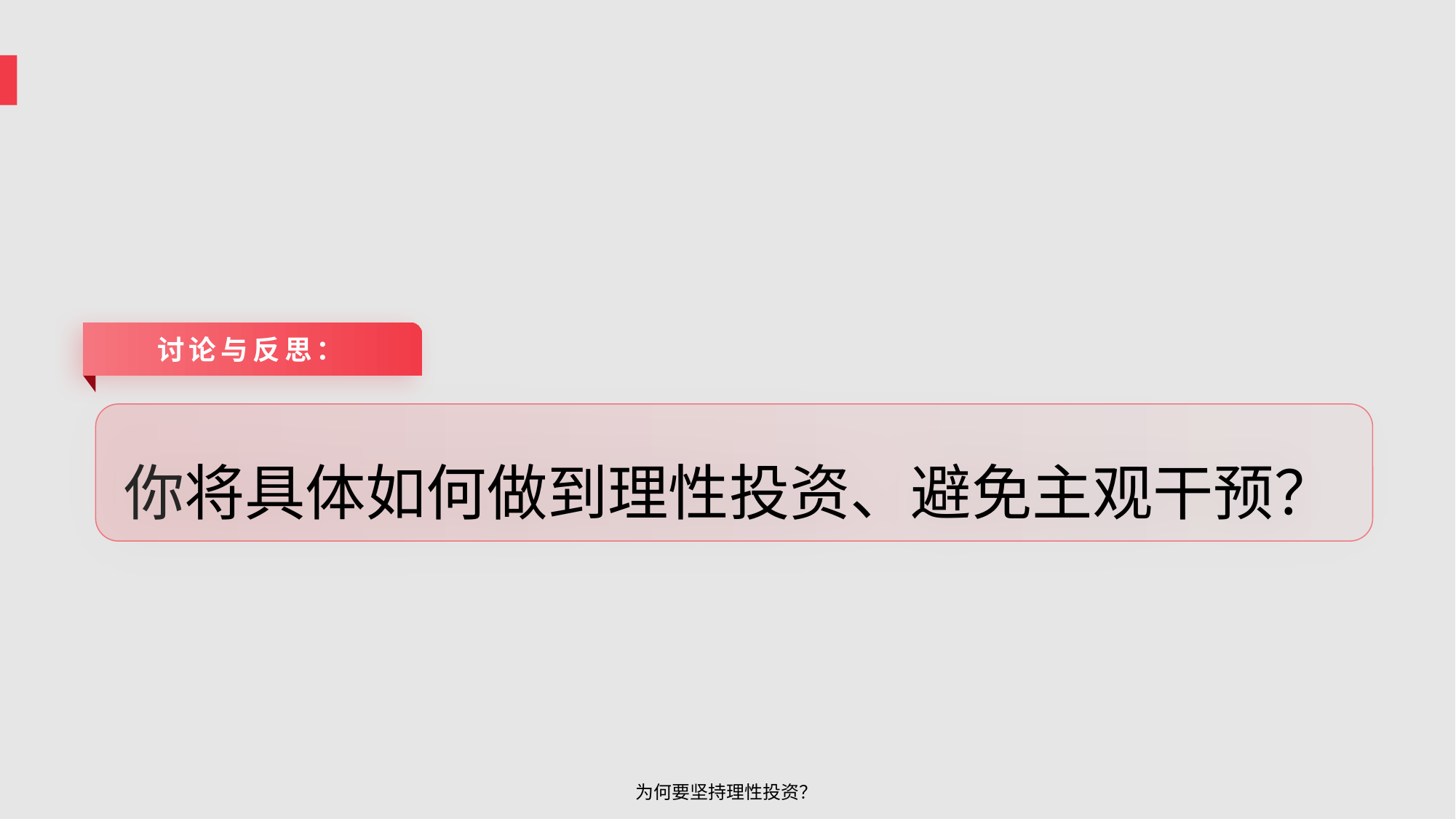

讨论与反思：

你将具体如何做到理性投资、避免主观干预？

为何要坚持理性投资？